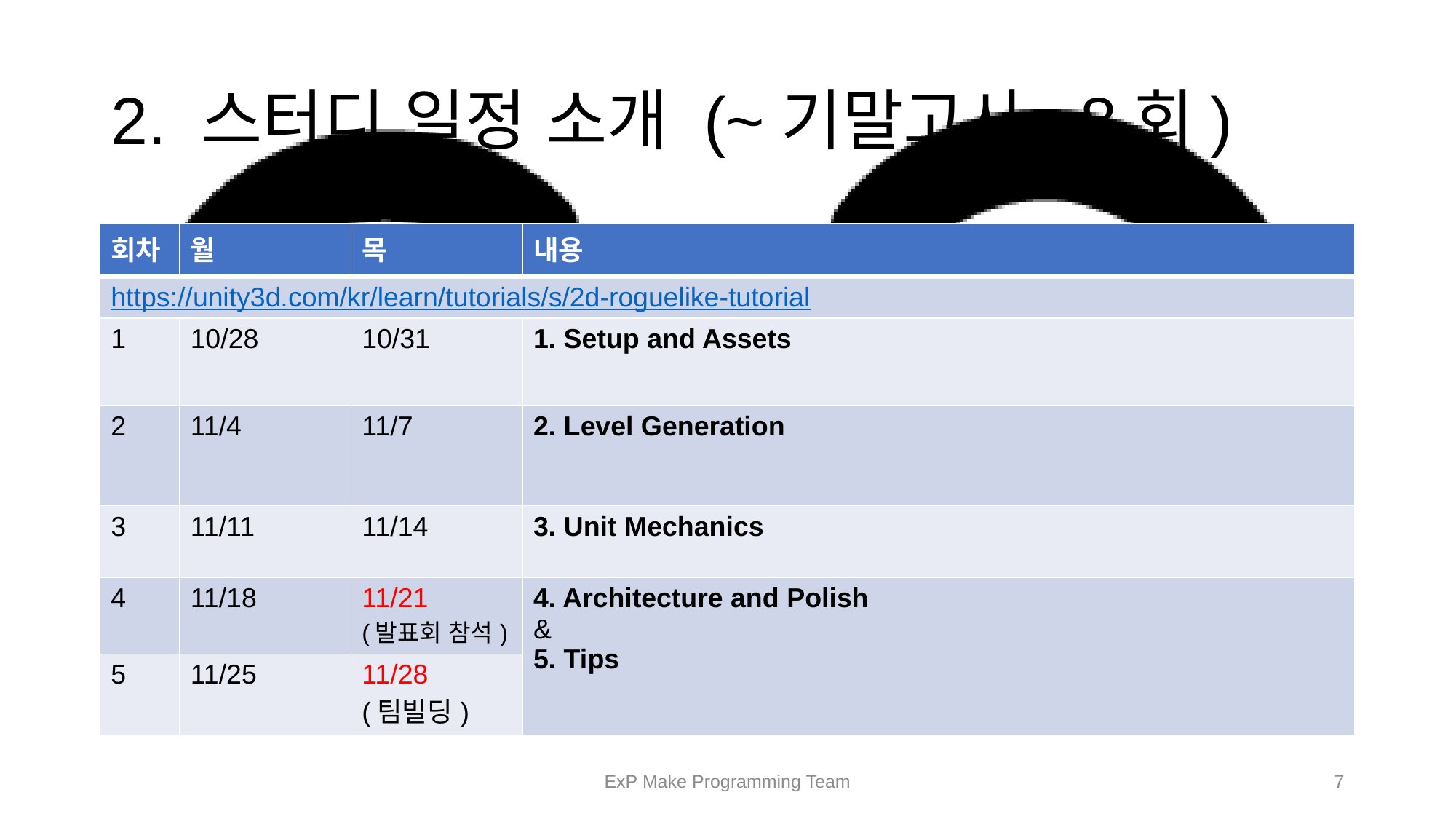

# 2. 스터디 일정 소개 (~기말고사, 8회)
| 회차 | 월 | 목 | 내용 |
| --- | --- | --- | --- |
| https://unity3d.com/kr/learn/tutorials/s/2d-roguelike-tutorial |  |  |  |
| 1 | 10/28 | 10/31 | 1. Setup and Assets |
| 2 | 11/4 | 11/7 | 2. Level Generation |
| 3 | 11/11 | 11/14 | 3. Unit Mechanics |
| 4 | 11/18 | 11/21 (발표회 참석) | 4. Architecture and Polish & 5. Tips |
| 5 | 11/25 | 11/28 (팀빌딩) |  |
ExP Make Programming Team
7